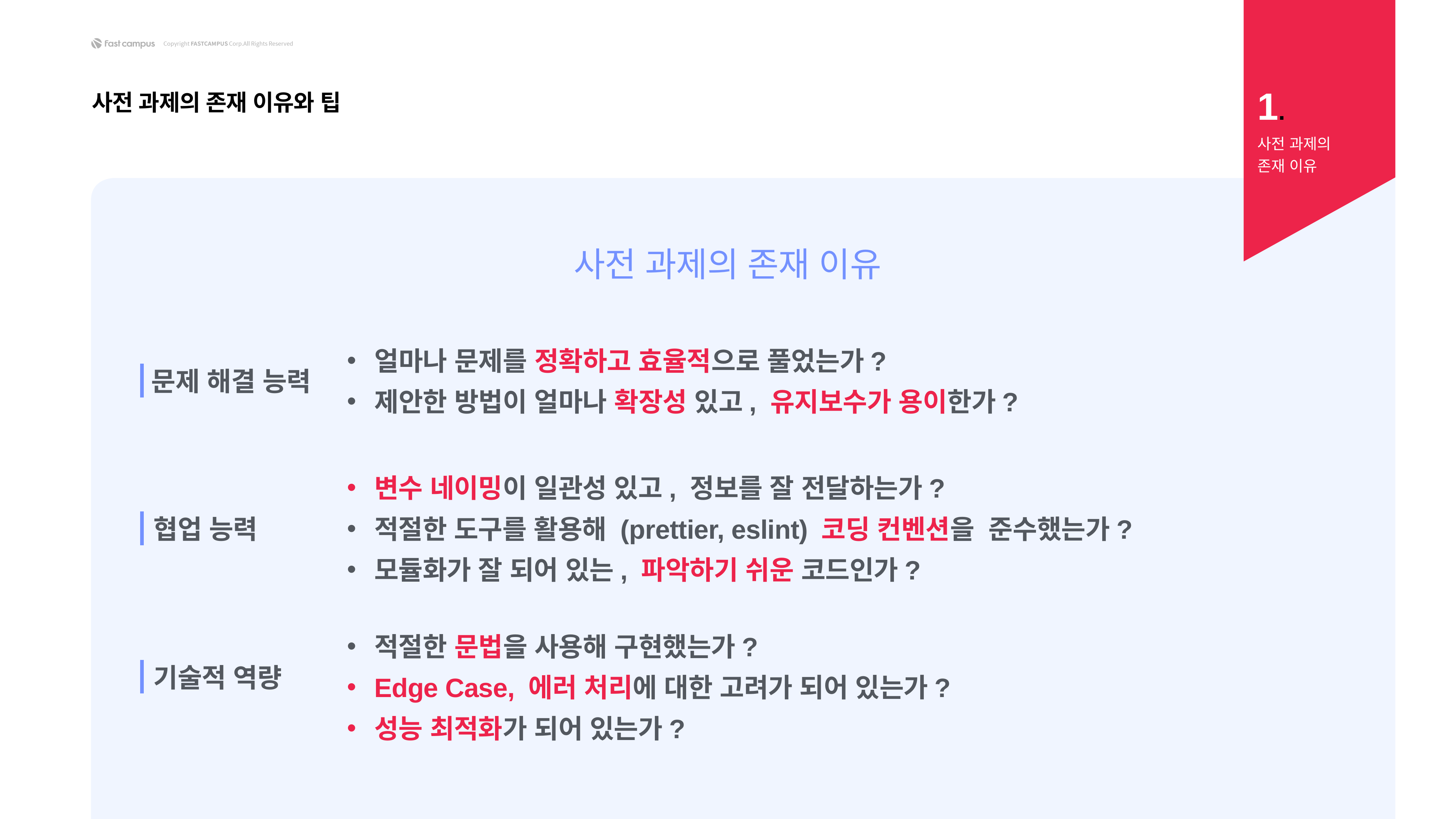

1.

사전 과제의 존재 이유와 팁
사전 과제의
존재 이유
사전 과제의 존재 이유
얼마나 문제를 정확하고 효율적으로 풀었는가?
제안한 방법이 얼마나 확장성 있고, 유지보수가 용이한가?
문제 해결 능력
변수 네이밍이 일관성 있고, 정보를 잘 전달하는가?
적절한 도구를 활용해 (prettier, eslint) 코딩 컨벤션을  준수했는가?
모듈화가 잘 되어 있는, 파악하기 쉬운 코드인가?
협업 능력
적절한 문법을 사용해 구현했는가?
Edge Case, 에러 처리에 대한 고려가 되어 있는가?
성능 최적화가 되어 있는가?
기술적 역량